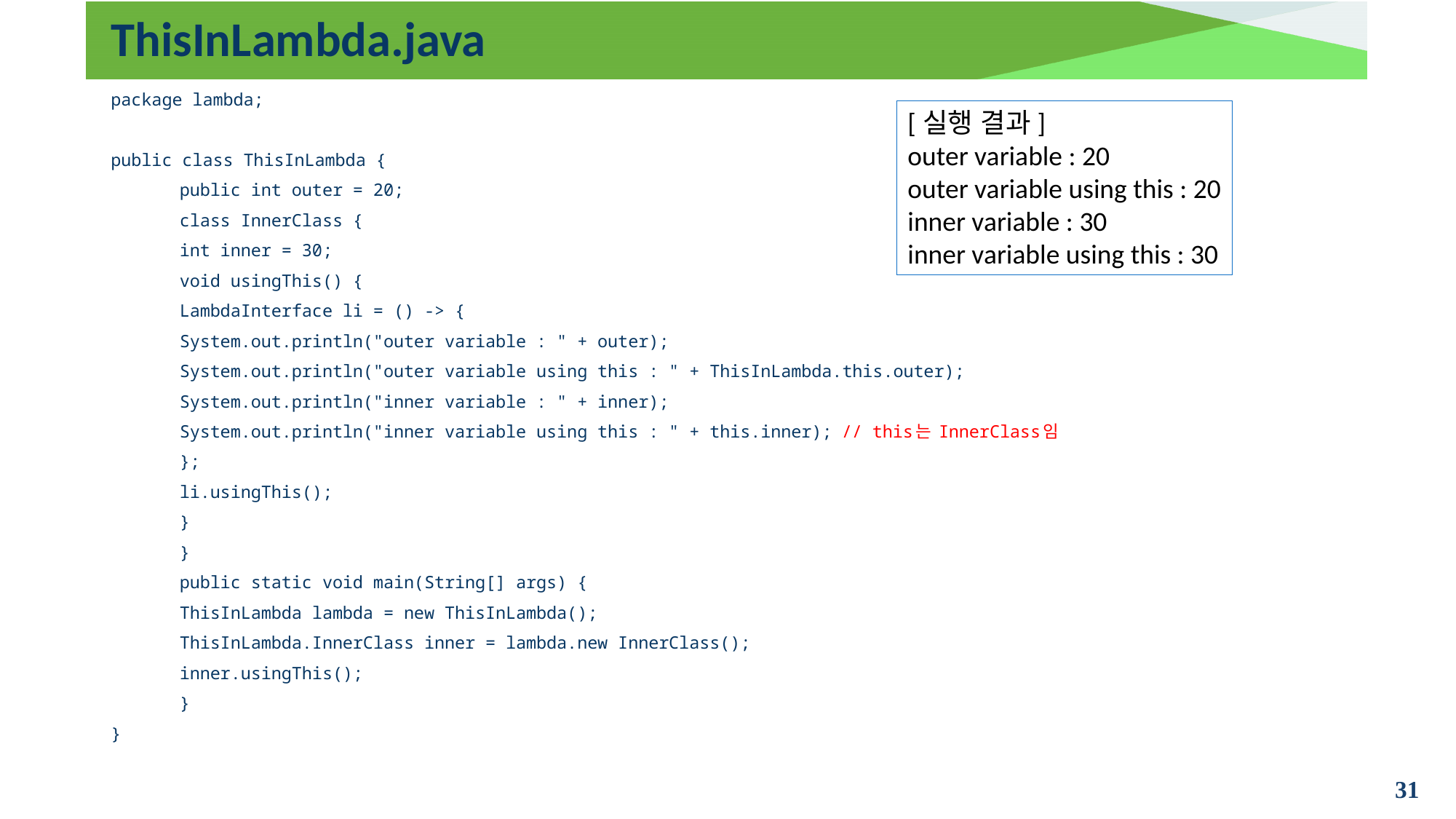

# ThisInLambda.java
package lambda;

public class ThisInLambda {
	public int outer = 20;
	class InnerClass {
		int inner = 30;
		void usingThis() {
			LambdaInterface li = () -> {
				System.out.println("outer variable : " + outer);
				System.out.println("outer variable using this : " + ThisInLambda.this.outer);
				System.out.println("inner variable : " + inner);
				System.out.println("inner variable using this : " + this.inner); // this는 InnerClass임
			};
			li.usingThis();
		}
	}
	public static void main(String[] args) {
		ThisInLambda lambda = new ThisInLambda();
		ThisInLambda.InnerClass inner = lambda.new InnerClass();
		inner.usingThis();
	}
}
[실행 결과]
outer variable : 20
outer variable using this : 20
inner variable : 30
inner variable using this : 30
31